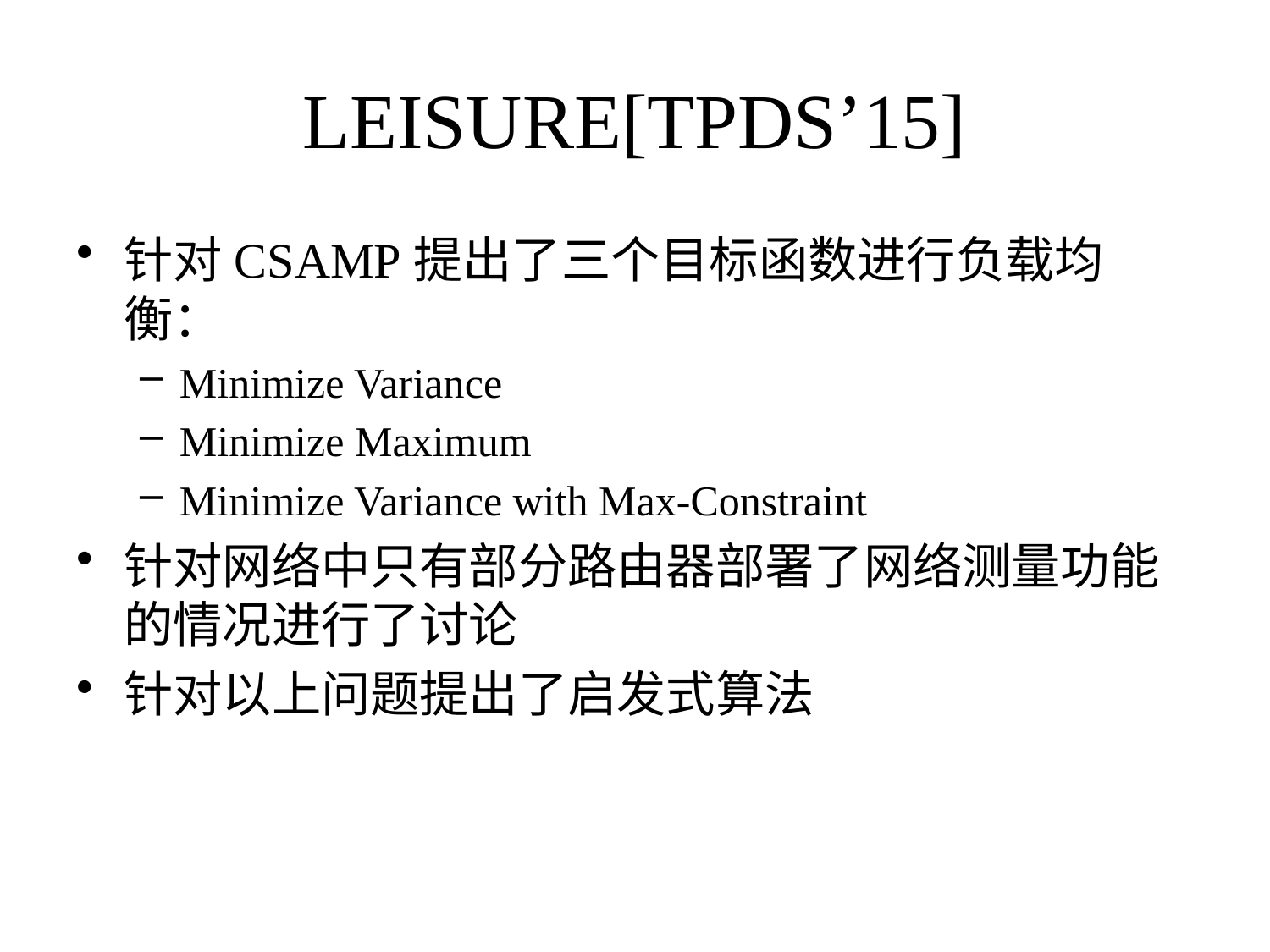

# LEISURE[TPDS’15]
针对CSAMP提出了三个目标函数进行负载均衡：
Minimize Variance
Minimize Maximum
Minimize Variance with Max-Constraint
针对网络中只有部分路由器部署了网络测量功能的情况进行了讨论
针对以上问题提出了启发式算法